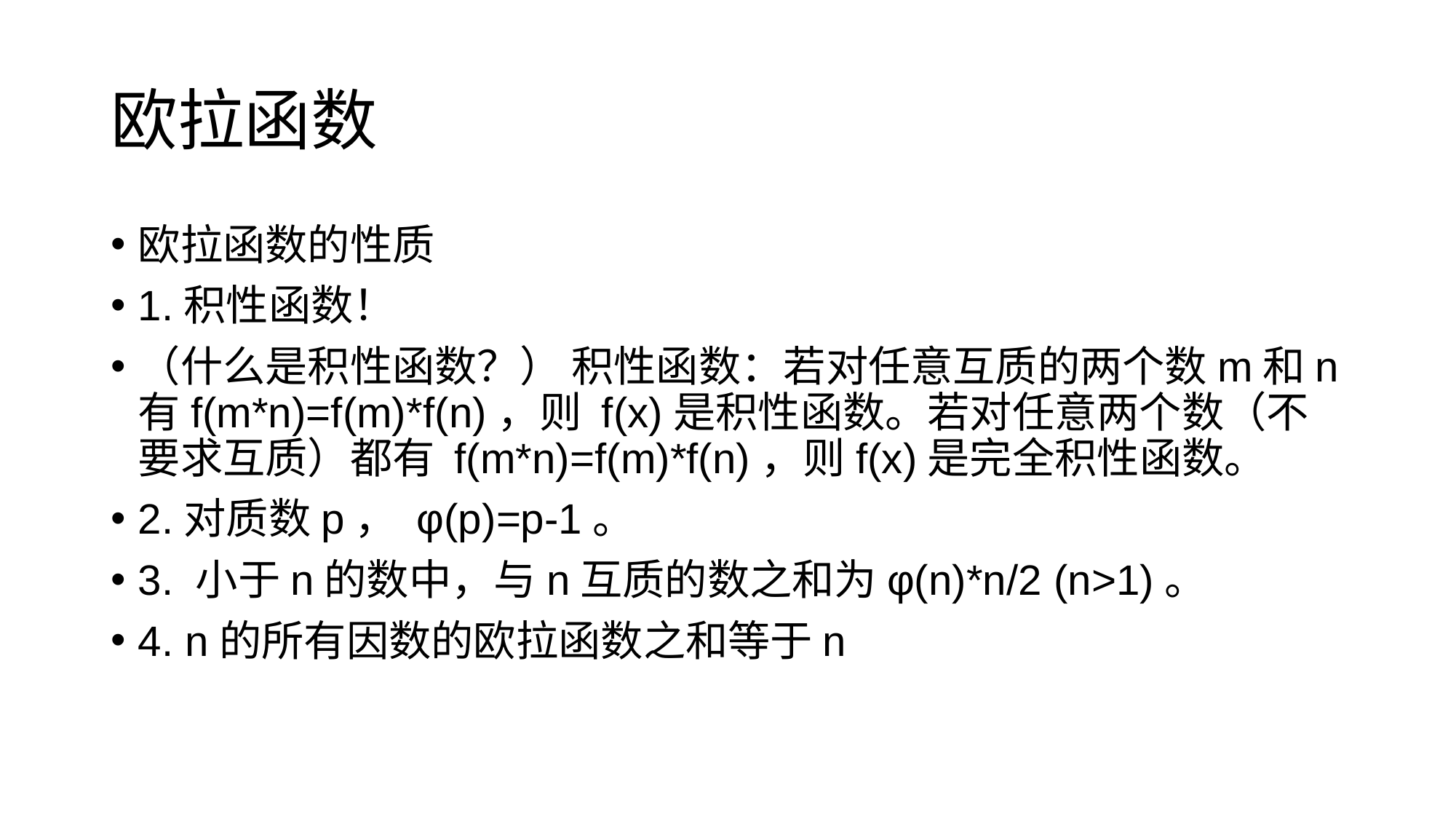

# 欧拉函数
欧拉函数的性质
1.积性函数！
（什么是积性函数？） 积性函数：若对任意互质的两个数m和n有f(m*n)=f(m)*f(n)，则 f(x)是积性函数。若对任意两个数（不要求互质）都有 f(m*n)=f(m)*f(n)，则f(x)是完全积性函数。
2.对质数p， φ(p)=p-1。
3. ⼩于n的数中，与n互质的数之和为φ(n)*n/2 (n>1)。
4. n的所有因数的欧拉函数之和等于n